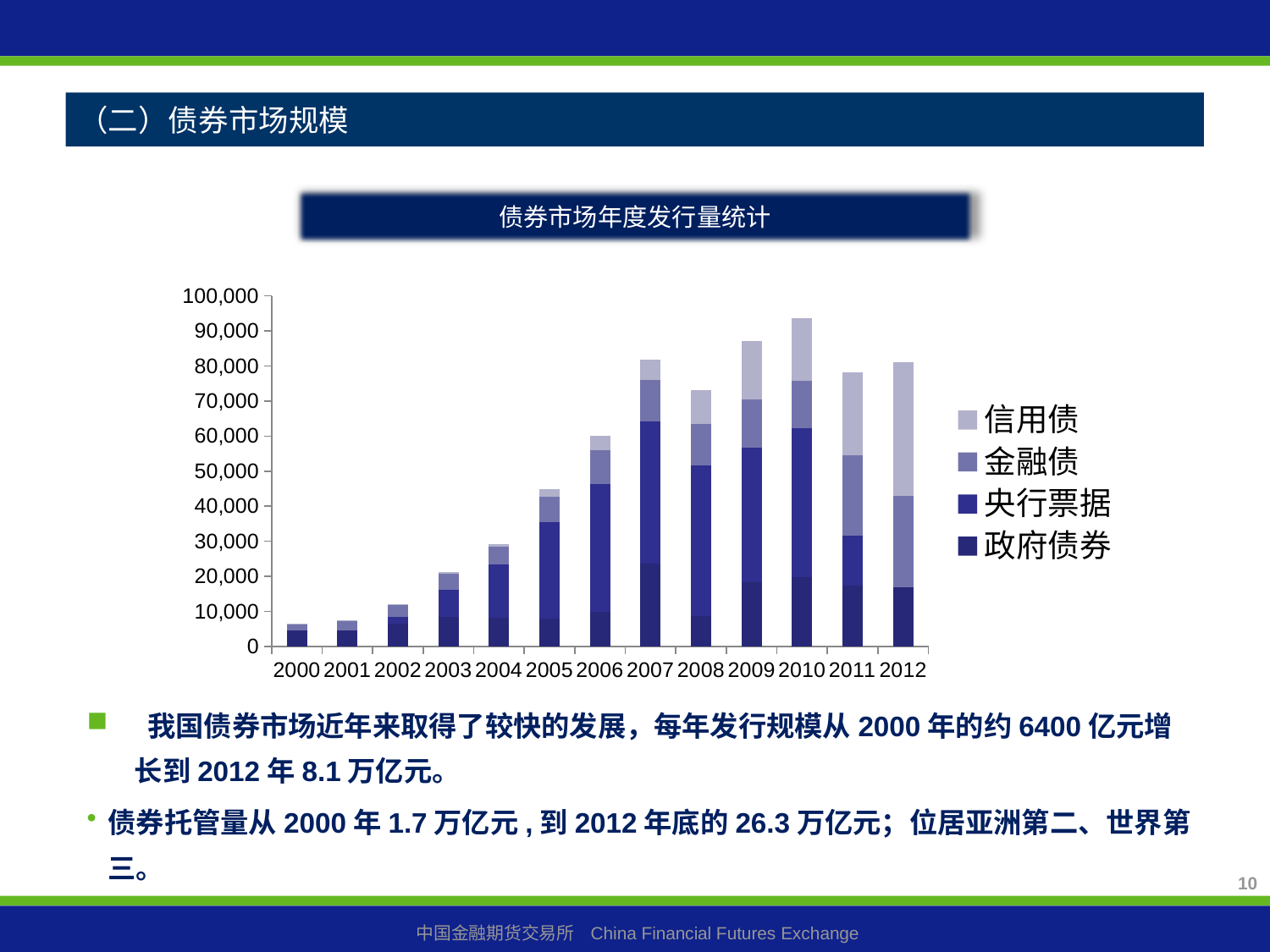

（二）债券市场规模
债券市场年度发行量统计

### Chart

| Category | 政府债券 | 央行票据 | 金融债 | 信用债 |
|---|---|---|---|---|
| 2000 | 4619.5 | 0.0 | 1645.0 | 133.8000000000002 |
| 2001 | 4683.53 | 0.0 | 2625.0 | 144.0 |
| 2002 | 6601.400000000001 | 1937.5 | 3256.3000000000006 | 366.4999999999952 |
| 2003 | 8502.369999999944 | 7638.2 | 4625.0 | 543.5000000000009 |
| 2004 | 8293.4 | 15160.500000000002 | 5128.3 | 531.0299999999994 |
| 2005 | 8027.6 | 27462.0 | 7104.3 | 2206.0394000000115 |
| 2006 | 9850.0 | 36522.700000000004 | 9566.0 | 4249.9086999999845 |
| 2007 | 23599.48000000002 | 40571.0 | 11918.6 | 5643.811799999965 |
| 2008 | 8615.0 | 42960.0 | 11796.3 | 9742.463999999944 |
| 2009 | 18418.09999999994 | 38240.0 | 13748.5 | 16598.540000000008 |
| 2010 | 19881.9 | 42350.0 | 13484.2 | 17808.75000000001 |
| 2011 | 17417.590000000004 | 14140.0 | 23074.300000000003 | 23564.90000000002 |
| 2012 | 16942.380000000005 | 0.0 | 25959.100000000002 | 38131.126599999996 |
 我国债券市场近年来取得了较快的发展，每年发行规模从2000年的约6400亿元增长到2012年8.1万亿元。
债券托管量从2000年1.7万亿元,到2012年底的26.3万亿元；位居亚洲第二、世界第三。

10